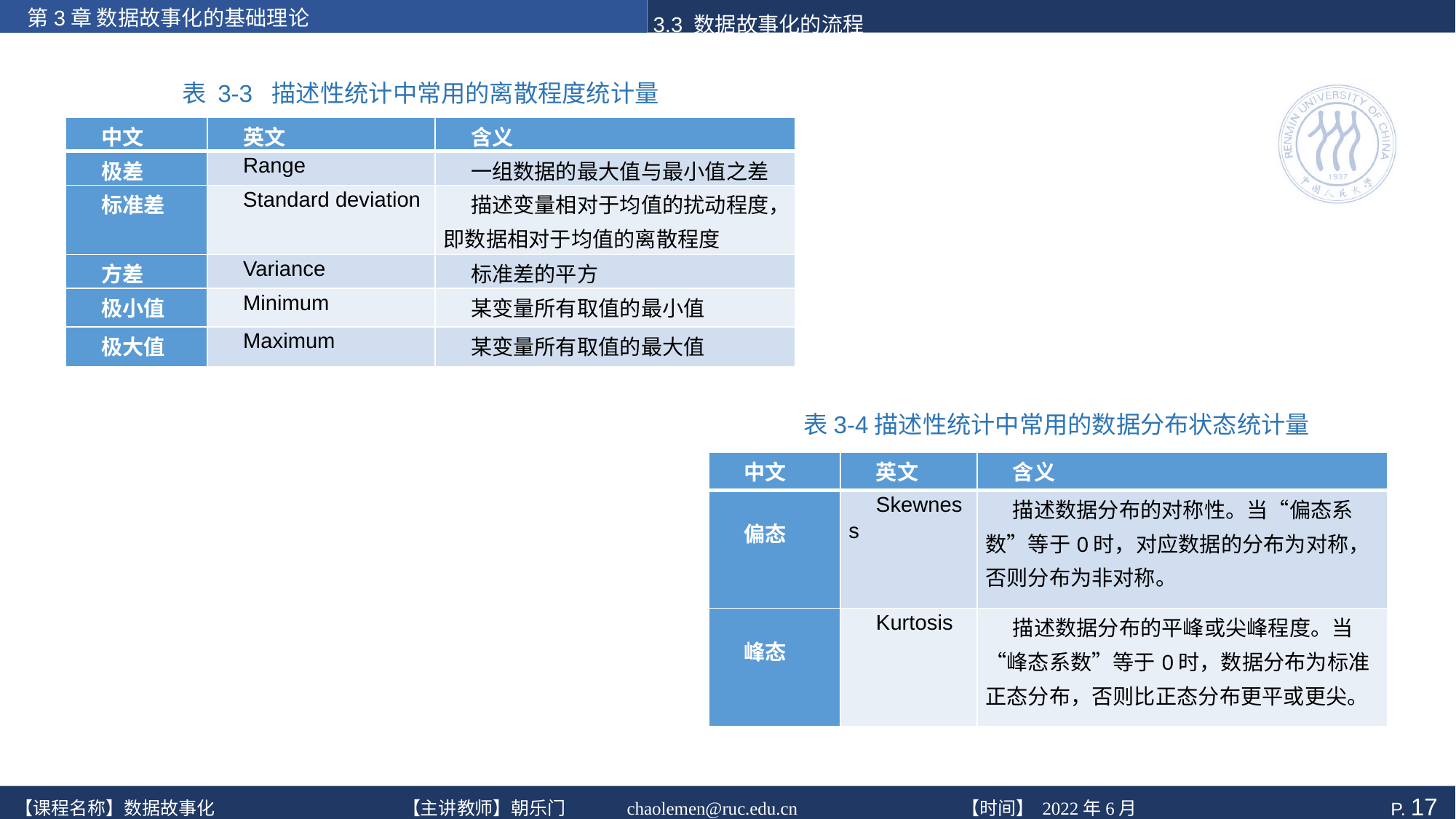

表 3-3  描述性统计中常用的离散程度统计量
| 中文 | 英文 | 含义 |
| --- | --- | --- |
| 极差 | Range | 一组数据的最大值与最小值之差 |
| 标准差 | Standard deviation | 描述变量相对于均值的扰动程度，即数据相对于均值的离散程度 |
| 方差 | Variance | 标准差的平方 |
| 极小值 | Minimum | 某变量所有取值的最小值 |
| 极大值 | Maximum | 某变量所有取值的最大值 |
表3-4描述性统计中常用的数据分布状态统计量
| 中文 | 英文 | 含义 |
| --- | --- | --- |
| 偏态 | Skewness | 描述数据分布的对称性。当“偏态系数”等于0时，对应数据的分布为对称，否则分布为非对称。 |
| 峰态 | Kurtosis | 描述数据分布的平峰或尖峰程度。当“峰态系数”等于0时，数据分布为标准正态分布，否则比正态分布更平或更尖。 |